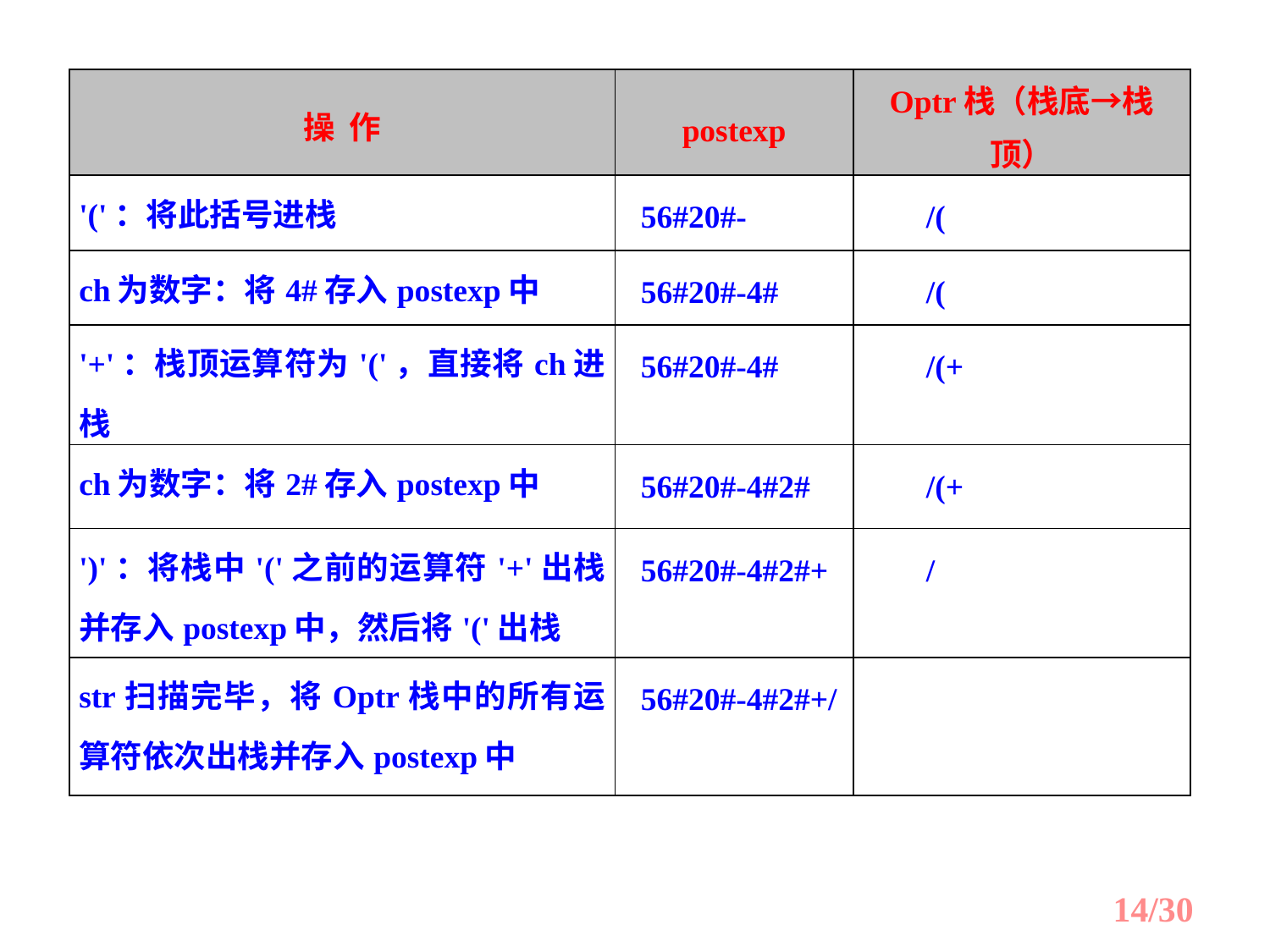

| 操 作 | postexp | Optr栈（栈底→栈顶） |
| --- | --- | --- |
| '('：将此括号进栈 | 56#20#- | /( |
| ch为数字：将4#存入postexp中 | 56#20#-4# | /( |
| '+'：栈顶运算符为'('，直接将ch进栈 | 56#20#-4# | /(+ |
| ch为数字：将2#存入postexp中 | 56#20#-4#2# | /(+ |
| ')'：将栈中'('之前的运算符'+'出栈并存入postexp中，然后将'('出栈 | 56#20#-4#2#+ | / |
| str扫描完毕，将Optr栈中的所有运算符依次出栈并存入postexp中 | 56#20#-4#2#+/ |  |
14/30